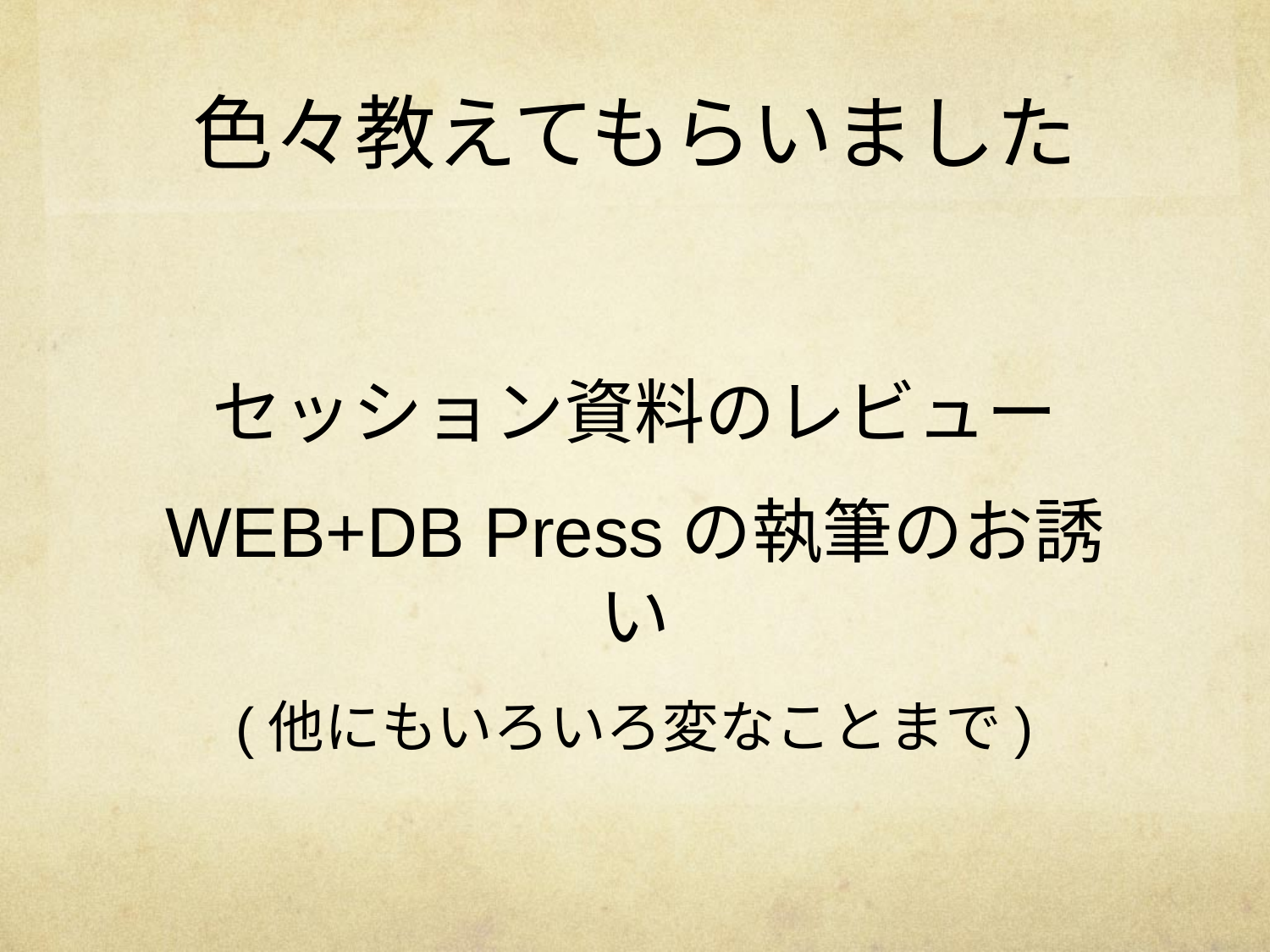

# 色々教えてもらいました

セッション資料のレビュー
WEB+DB Pressの執筆のお誘い
(他にもいろいろ変なことまで)